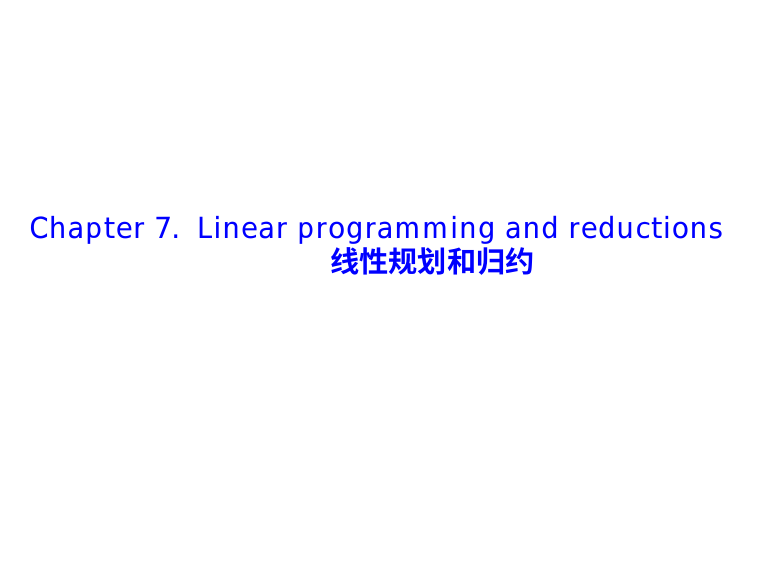

# Chapter 7.  Linear programming and reductions 线性规划和归约